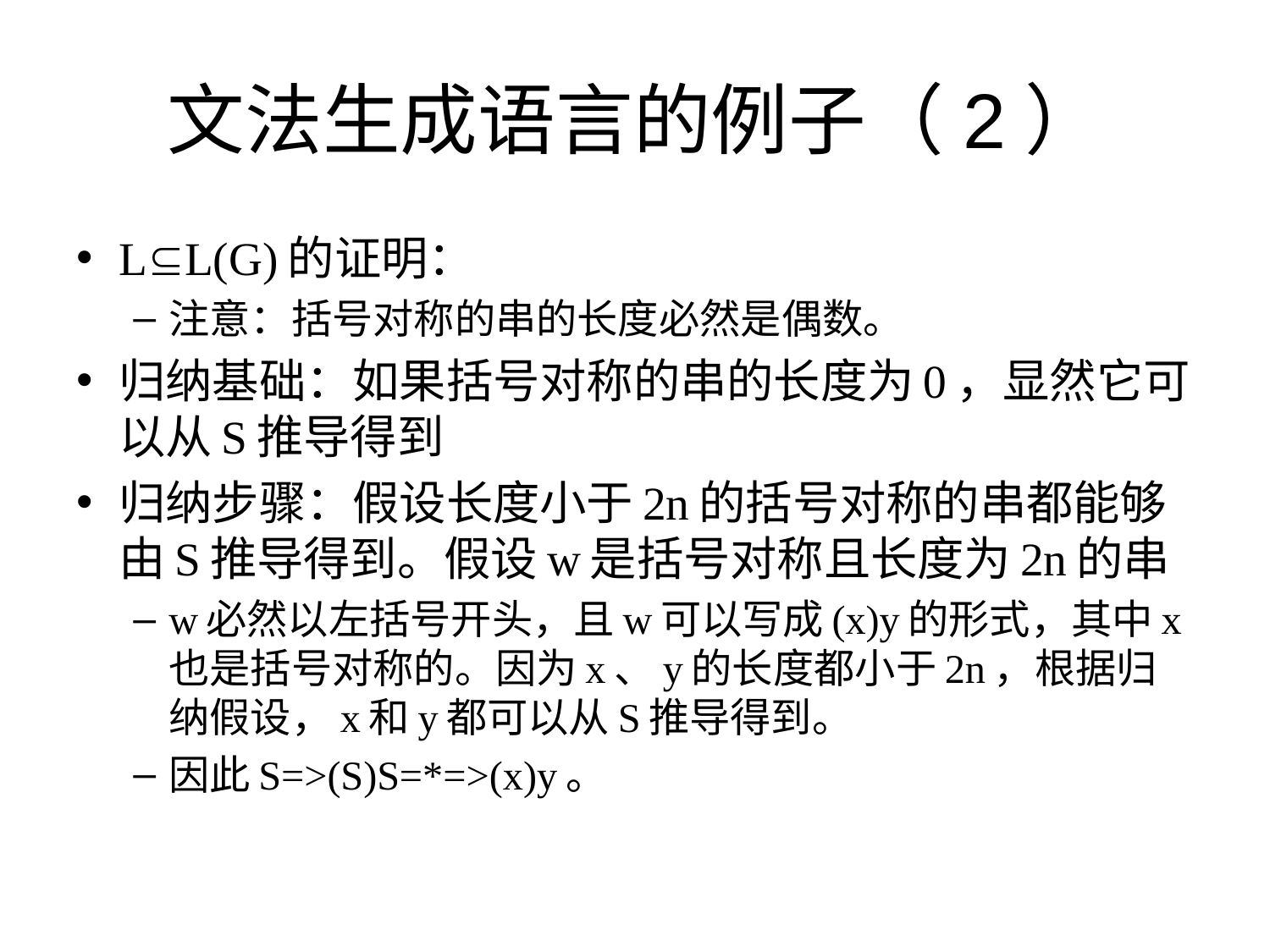

# 文法生成语言的例子（2）
L⊆L(G)的证明：
注意：括号对称的串的长度必然是偶数。
归纳基础：如果括号对称的串的长度为0，显然它可以从S推导得到
归纳步骤：假设长度小于2n的括号对称的串都能够由S推导得到。假设w是括号对称且长度为2n的串
w必然以左括号开头，且w可以写成(x)y的形式，其中x也是括号对称的。因为x、y的长度都小于2n，根据归纳假设，x和y都可以从S推导得到。
因此S=>(S)S=*=>(x)y。